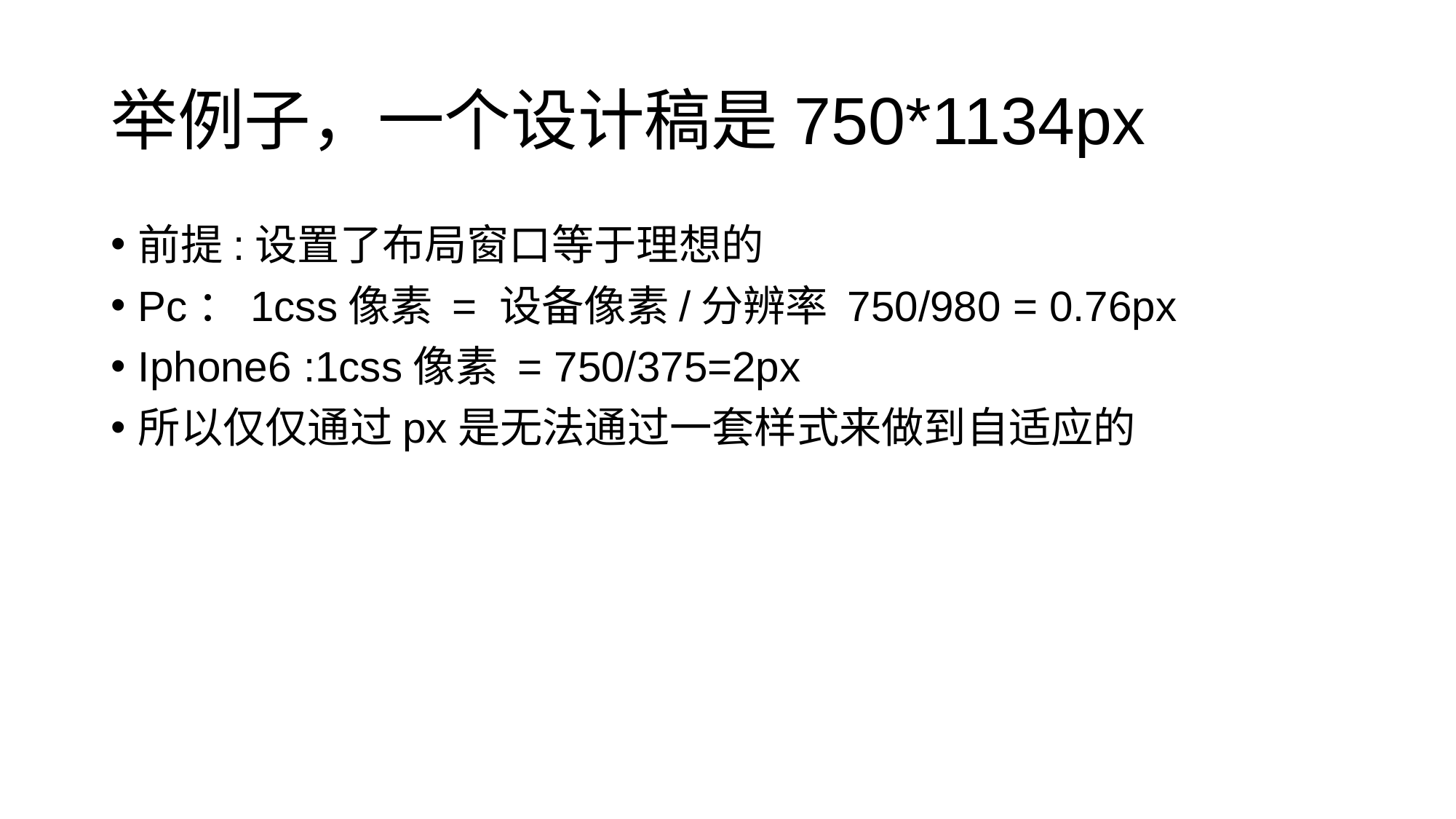

# 举例子，一个设计稿是750*1134px
前提:设置了布局窗口等于理想的
Pc：1css像素 = 设备像素/分辨率 750/980 = 0.76px
Iphone6 :1css像素 = 750/375=2px
所以仅仅通过px是无法通过一套样式来做到自适应的